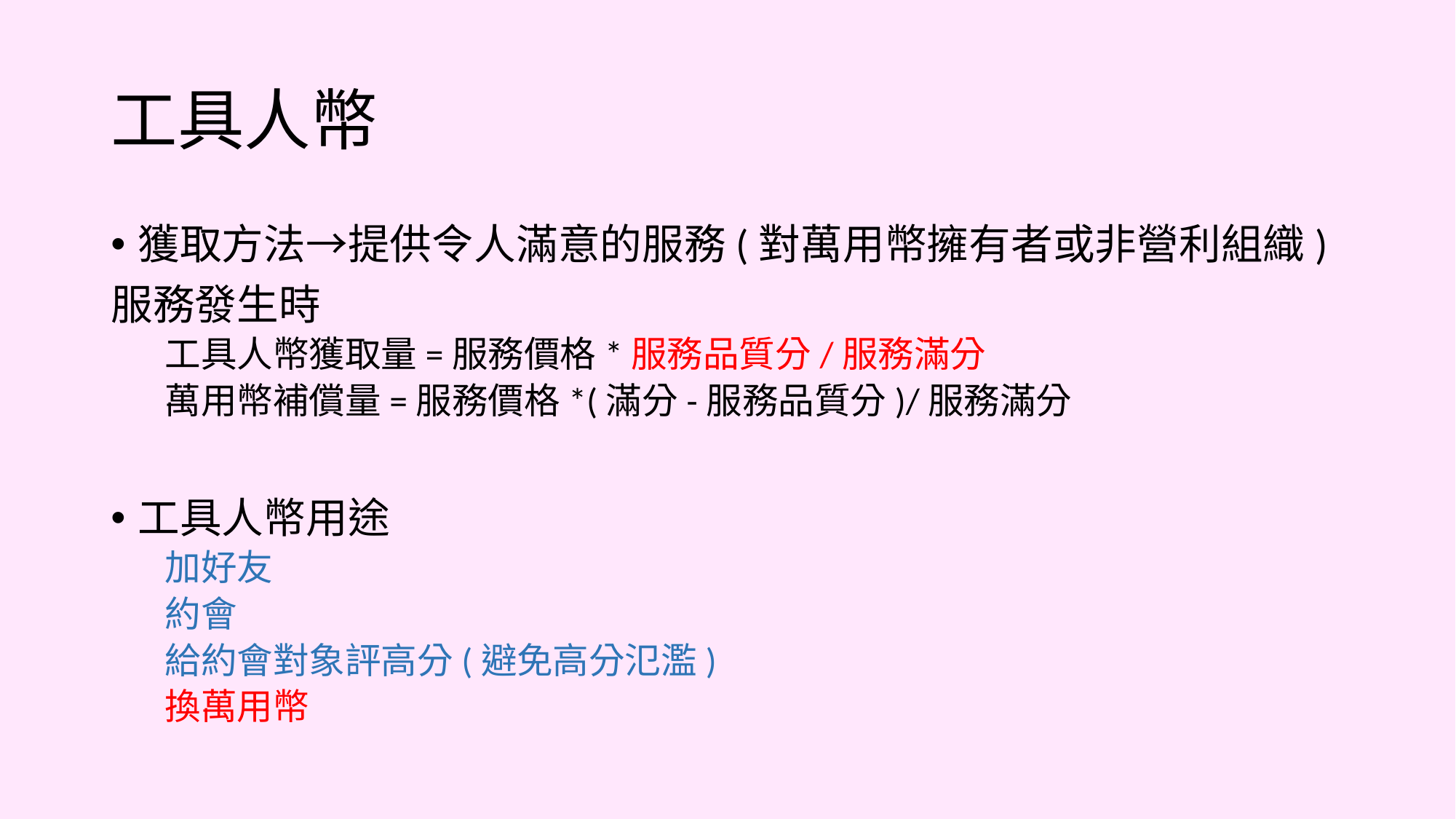

# 工具人幣
獲取方法→提供令人滿意的服務(對萬用幣擁有者或非營利組織)
服務發生時
工具人幣獲取量=服務價格*服務品質分/服務滿分
萬用幣補償量=服務價格*(滿分-服務品質分)/服務滿分

工具人幣用途
加好友
約會
給約會對象評高分(避免高分氾濫)
換萬用幣